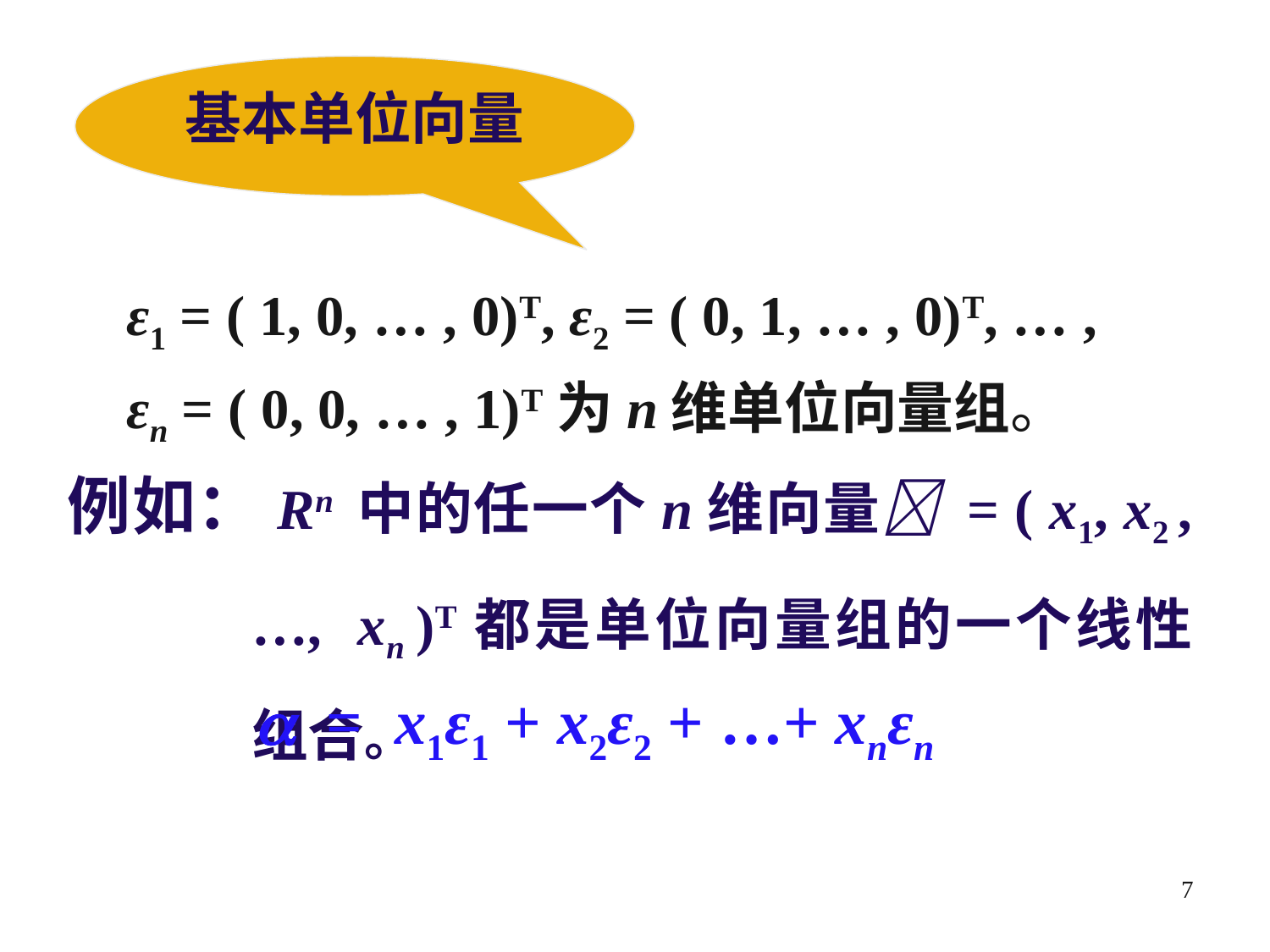

基本单位向量
ɛ1 = ( 1, 0, … , 0)T, ɛ2 = ( 0, 1, … , 0)T, … ,
ɛn = ( 0, 0, … , 1)T为n维单位向量组。
例如：Rn 中的任一个n维向量α = ( x1, x2 , …,  xn )T都是单位向量组的一个线性组合。
α  =  x1ɛ1 + x2ɛ2 + …+ xnɛn
7